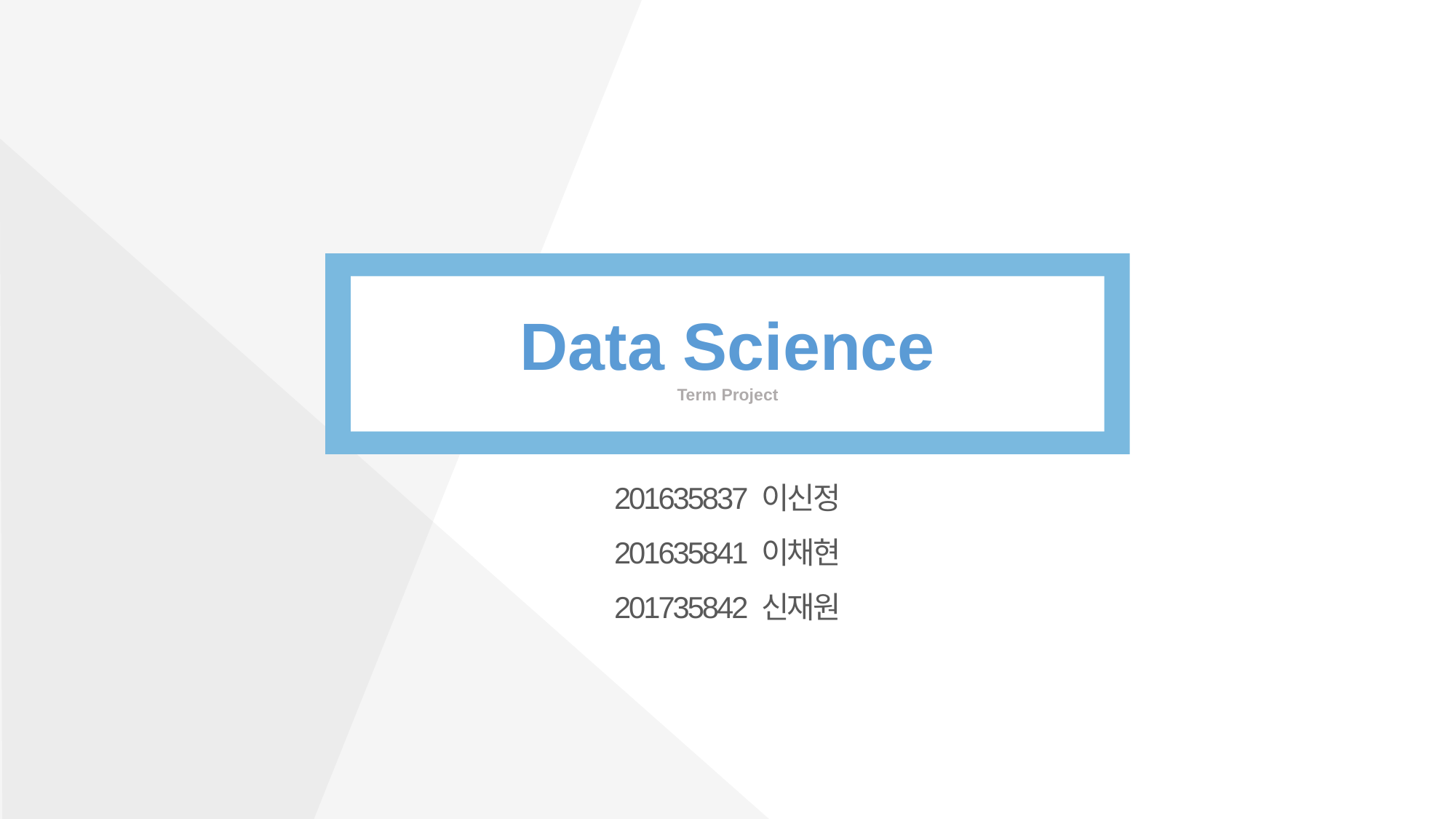

Data Science
Term Project
201635837 이신정
201635841 이채현
201735842 신재원